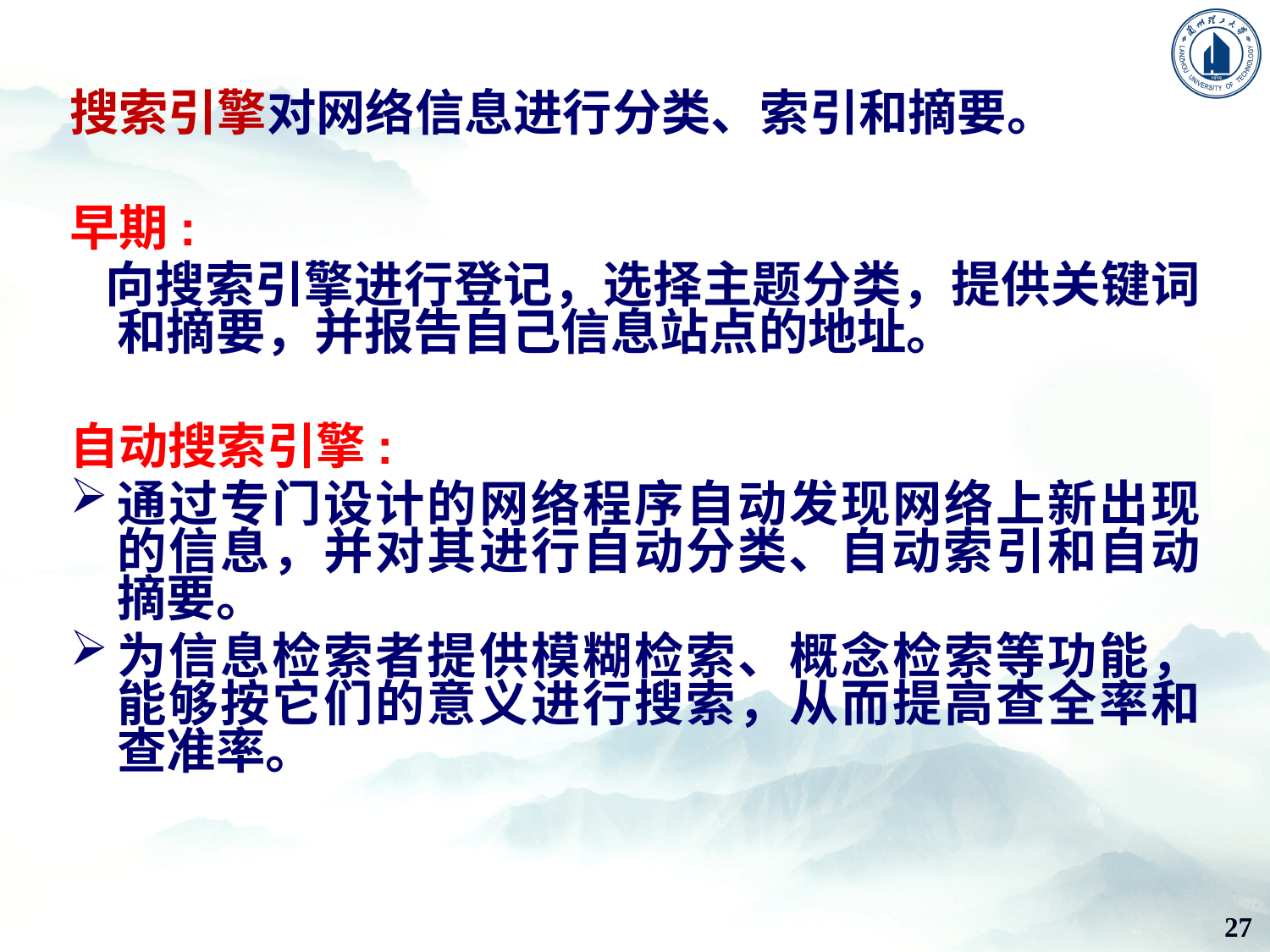

搜索引擎对网络信息进行分类、索引和摘要。

早期:
  向搜索引擎进行登记，选择主题分类，提供关键词和摘要，并报告自己信息站点的地址。

自动搜索引擎:
通过专门设计的网络程序自动发现网络上新出现的信息，并对其进行自动分类、自动索引和自动摘要。
为信息检索者提供模糊检索、概念检索等功能，能够按它们的意义进行搜索，从而提高查全率和查准率。

27